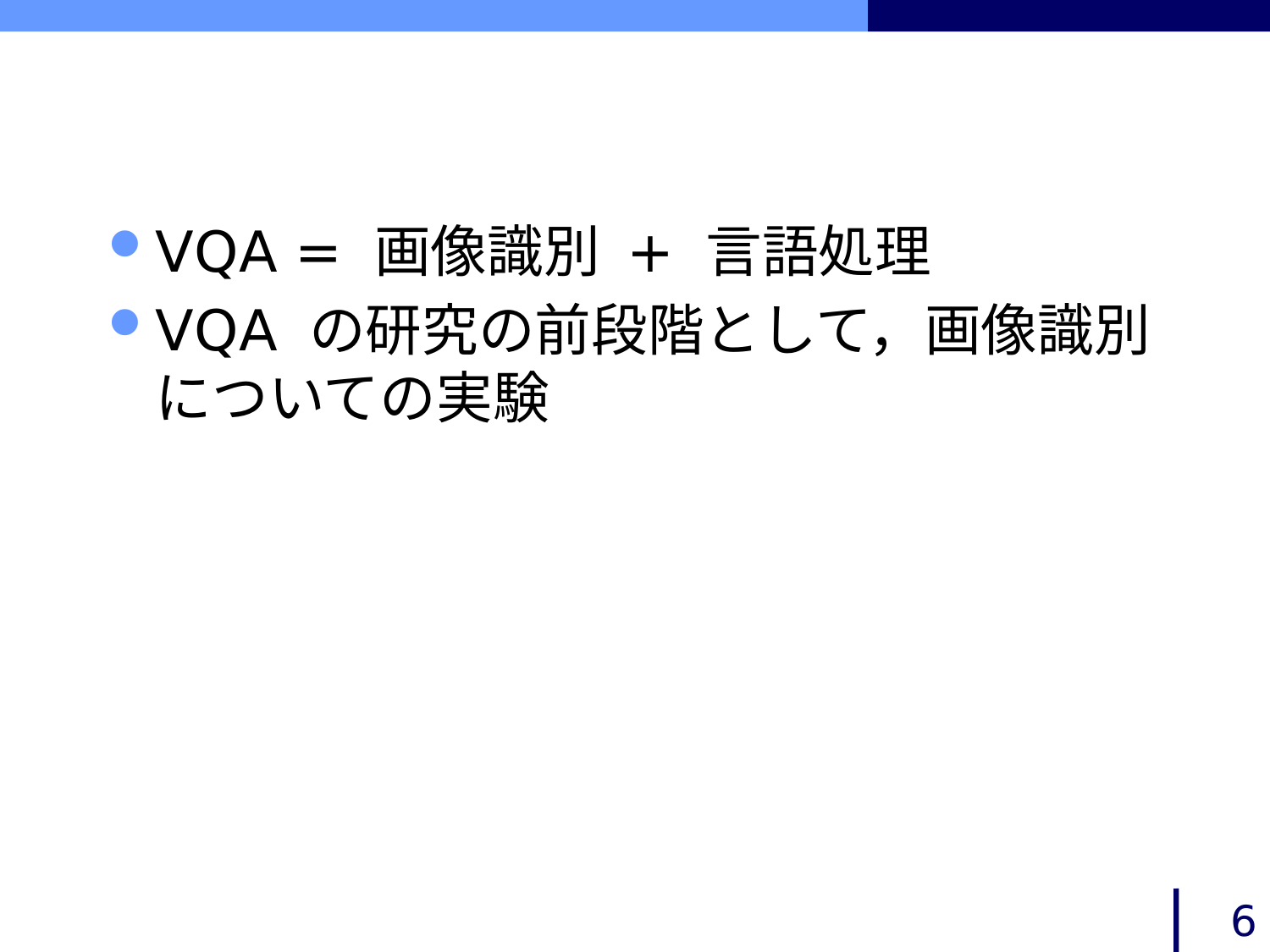

VQA = 画像識別 + 言語処理
VQA の研究の前段階として，画像識別についての実験
6